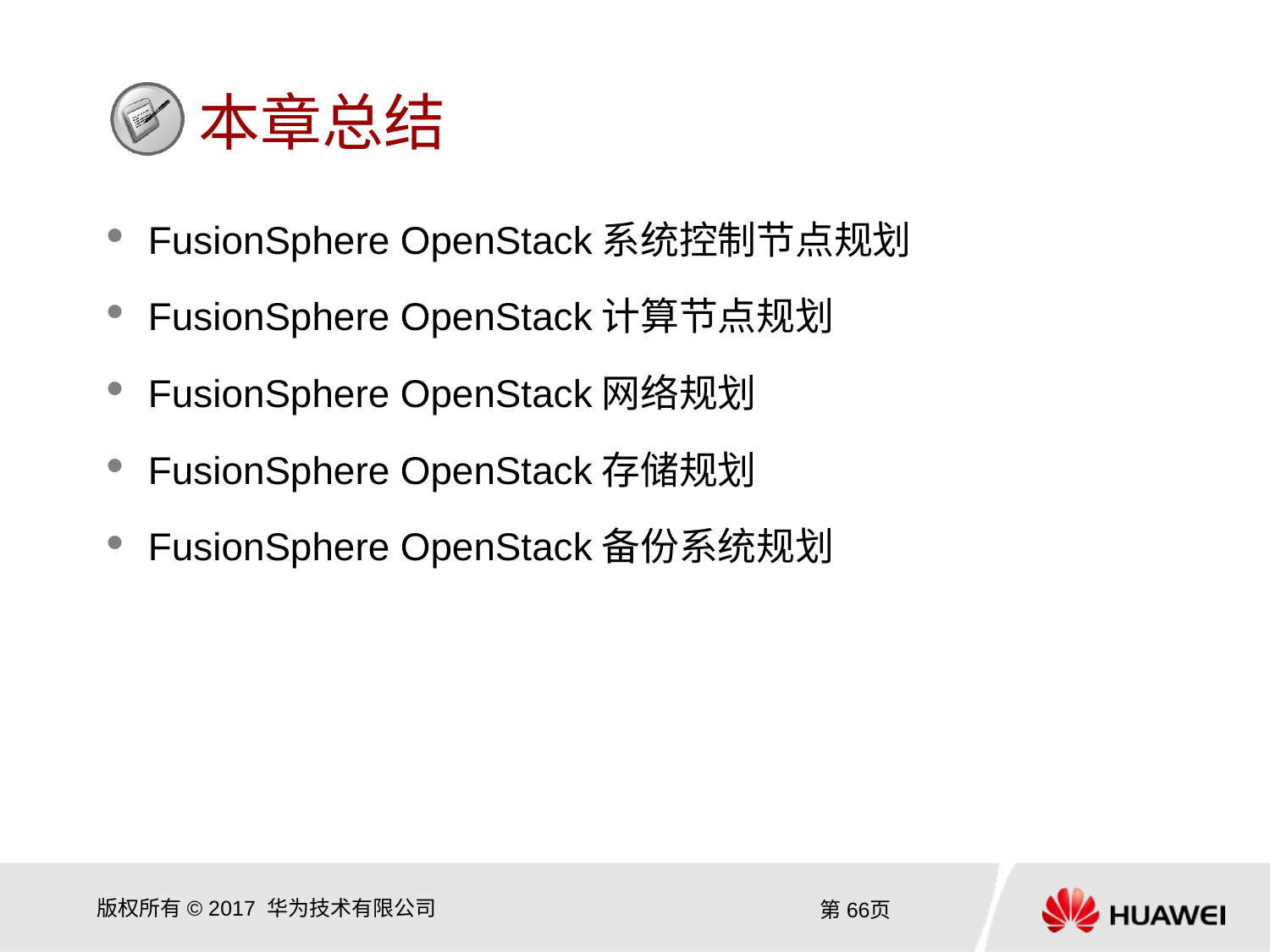

FusionSphere OpenStack系统控制节点规划
FusionSphere OpenStack计算节点规划
FusionSphere OpenStack网络规划
FusionSphere OpenStack存储规划
FusionSphere OpenStack备份系统规划